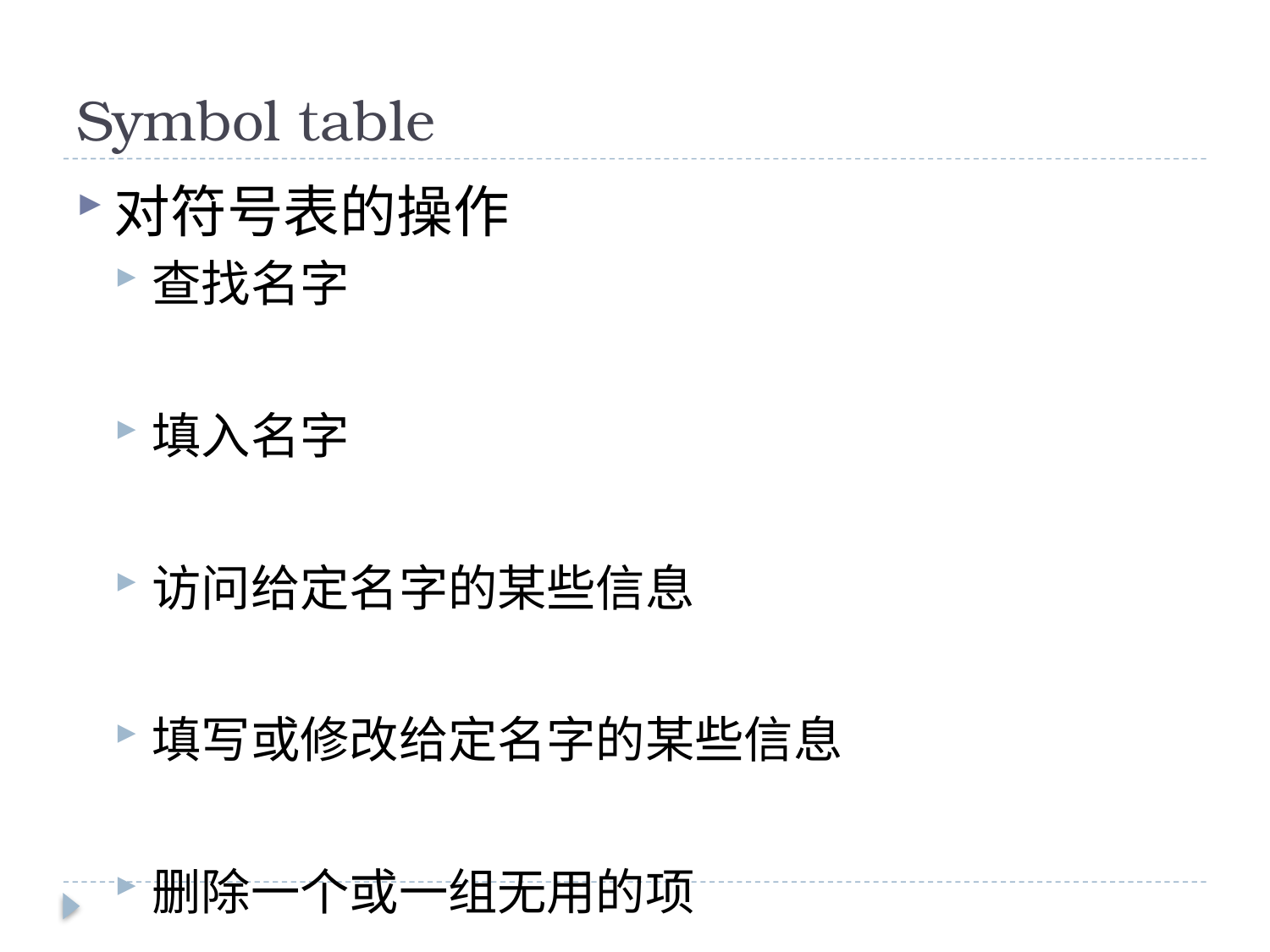

# Symbol table
对符号表的操作
查找名字

填入名字

访问给定名字的某些信息

填写或修改给定名字的某些信息

删除一个或一组无用的项

6